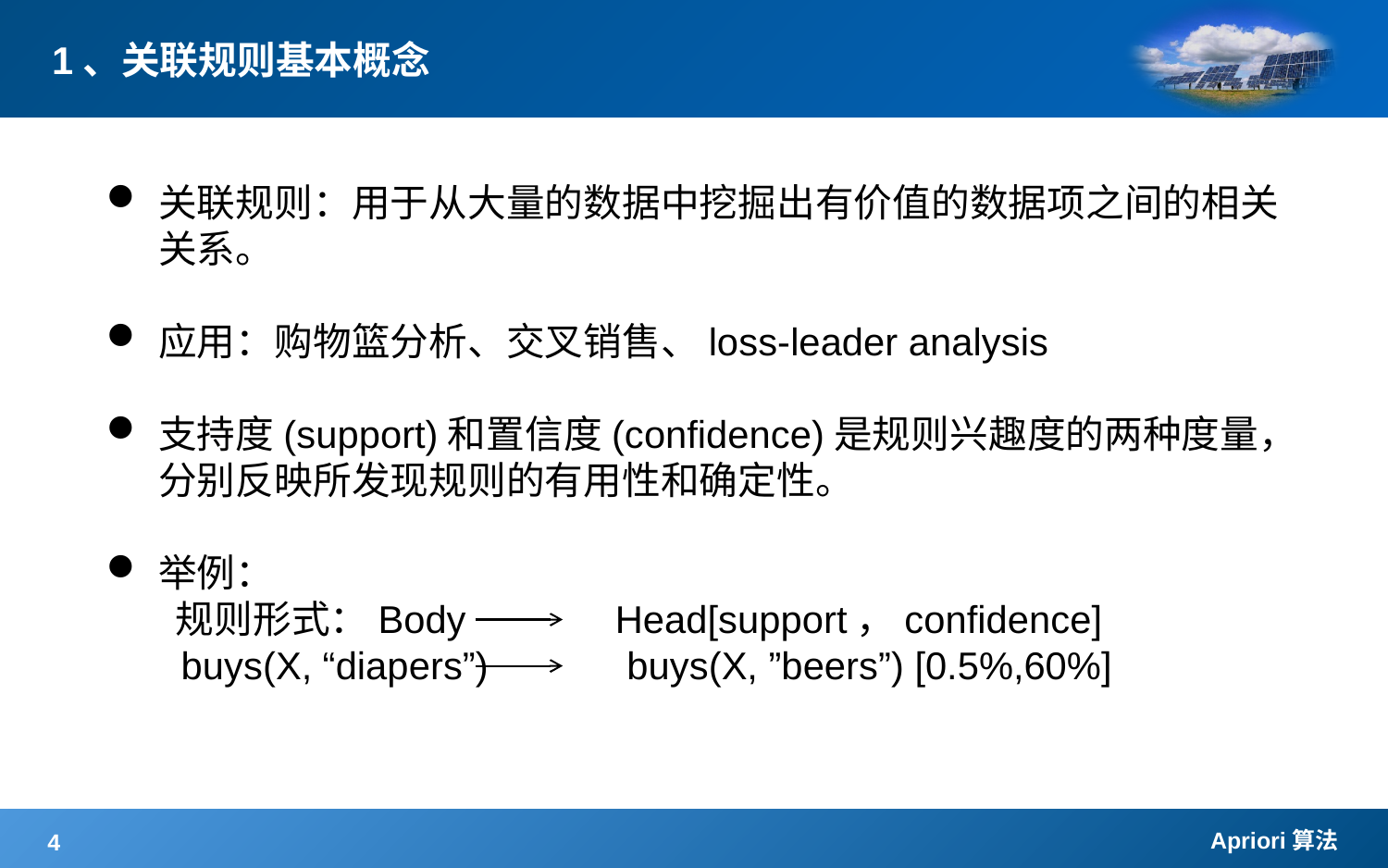

1、关联规则基本概念
关联规则：用于从大量的数据中挖掘出有价值的数据项之间的相关关系。

应用：购物篮分析、交叉销售、loss-leader analysis

支持度(support)和置信度(confidence)是规则兴趣度的两种度量，分别反映所发现规则的有用性和确定性。

举例：
       规则形式：Body              Head[support，confidence]
       buys(X, “diapers”)             buys(X, ”beers”) [0.5%,60%]